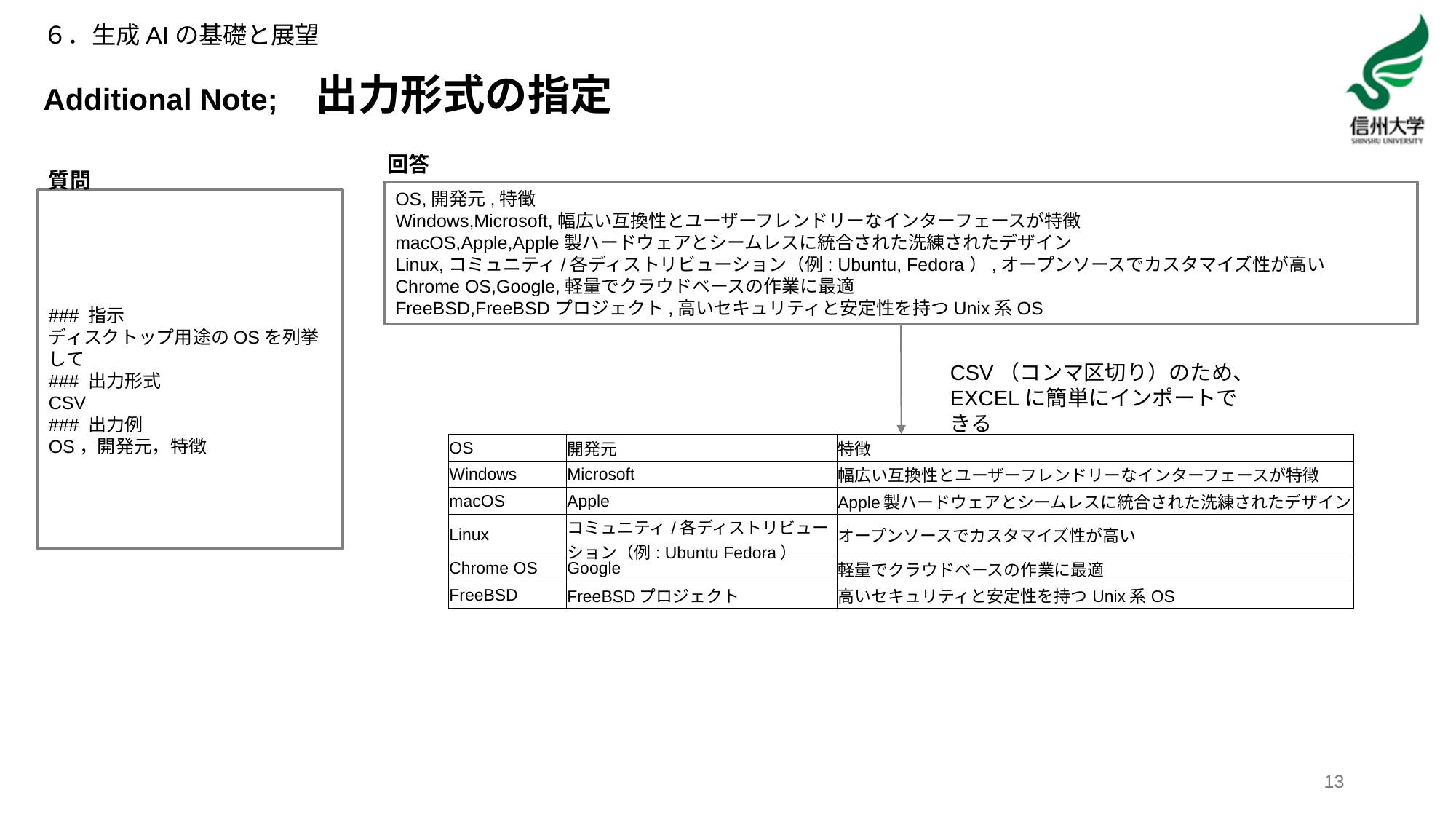

６．生成AIの基礎と展望
# Additional Note;　出力形式の指定
回答
質問
OS,開発元,特徴
Windows,Microsoft,幅広い互換性とユーザーフレンドリーなインターフェースが特徴
macOS,Apple,Apple製ハードウェアとシームレスに統合された洗練されたデザイン
Linux,コミュニティ/各ディストリビューション（例: Ubuntu, Fedora）,オープンソースでカスタマイズ性が高い
Chrome OS,Google,軽量でクラウドベースの作業に最適
FreeBSD,FreeBSDプロジェクト,高いセキュリティと安定性を持つUnix系OS

### 指示
ディスクトップ用途のOSを列挙して
### 出力形式
CSV
### 出力例
OS，開発元，特徴

CSV（コンマ区切り）のため、EXCELに簡単にインポートできる
| OS | 開発元 | 特徴 |
| --- | --- | --- |
| Windows | Microsoft | 幅広い互換性とユーザーフレンドリーなインターフェースが特徴 |
| macOS | Apple | Apple製ハードウェアとシームレスに統合された洗練されたデザイン |
| Linux | コミュニティ/各ディストリビューション（例: Ubuntu Fedora） | オープンソースでカスタマイズ性が高い |
| Chrome OS | Google | 軽量でクラウドベースの作業に最適 |
| FreeBSD | FreeBSDプロジェクト | 高いセキュリティと安定性を持つUnix系OS |
13